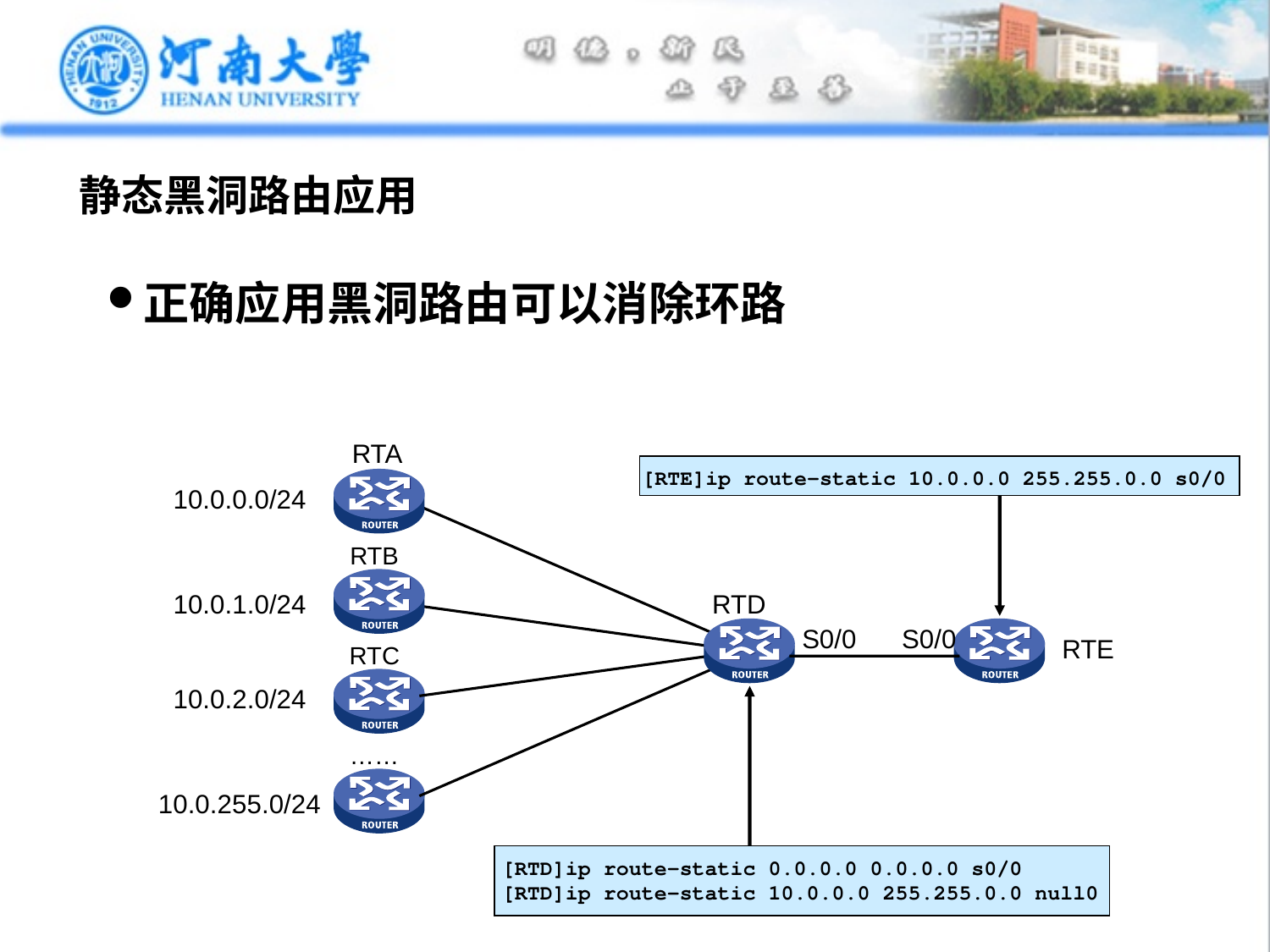

# 静态黑洞路由应用
正确应用黑洞路由可以消除环路
RTA

[RTE]ip route-static 10.0.0.0 255.255.0.0 s0/0

10.0.0.0/24

RTB

10.0.1.0/24
RTD

S0/0
S0/0

RTE
RTC

10.0.2.0/24

……

10.0.255.0/24

[RTD]ip route-static 0.0.0.0 0.0.0.0 s0/0
[RTD]ip route-static 10.0.0.0 255.255.0.0 null0